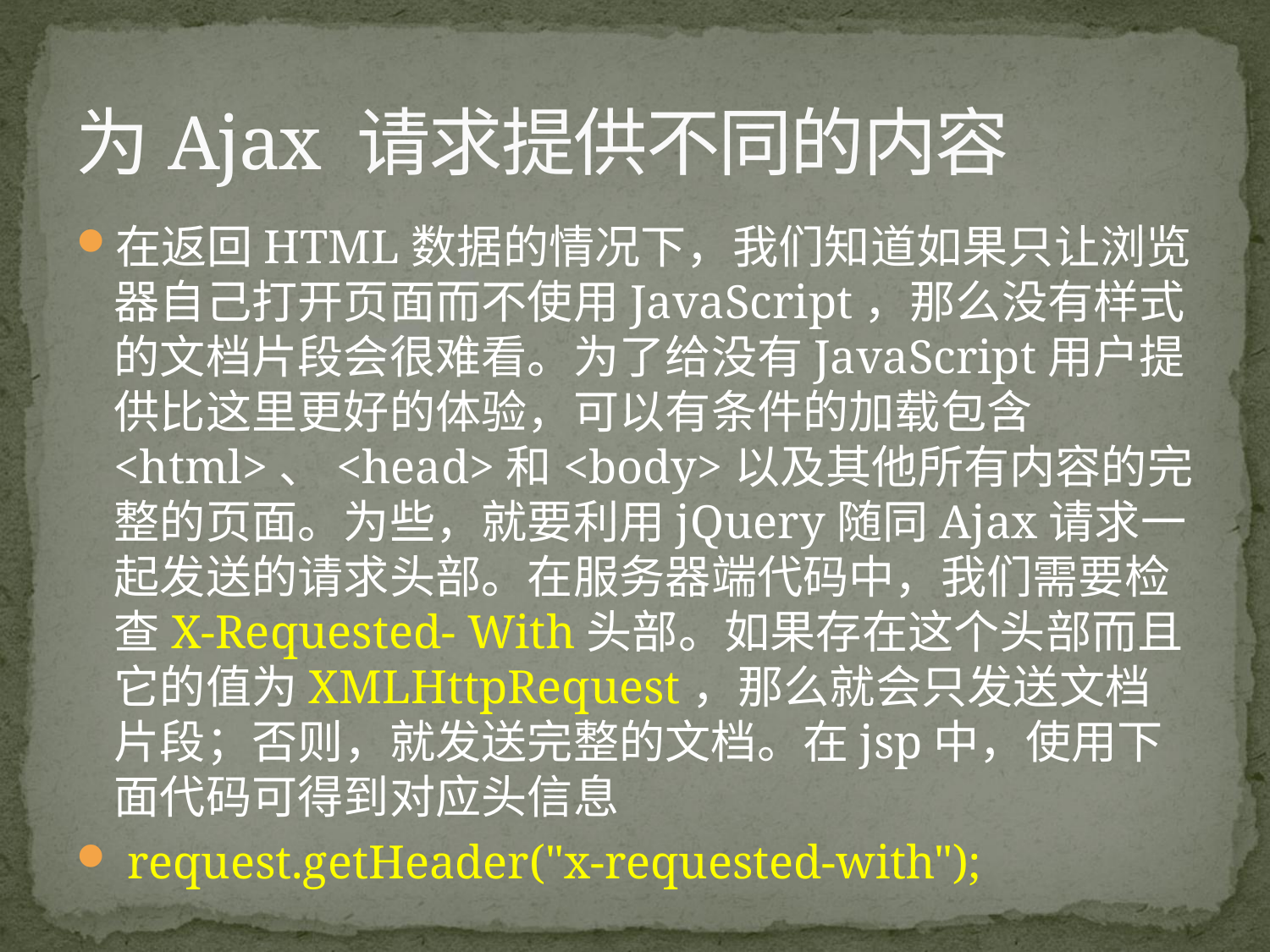

# 为Ajax 请求提供不同的内容
在返回HTML数据的情况下，我们知道如果只让浏览器自己打开页面而不使用JavaScript，那么没有样式的文档片段会很难看。为了给没有JavaScript用户提供比这里更好的体验，可以有条件的加载包含<html>、<head>和<body>以及其他所有内容的完整的页面。为些，就要利用jQuery随同Ajax请求一起发送的请求头部。在服务器端代码中，我们需要检查X-Requested- With头部。如果存在这个头部而且它的值为XMLHttpRequest，那么就会只发送文档片段；否则，就发送完整的文档。在jsp中，使用下面代码可得到对应头信息
 request.getHeader("x-requested-with");